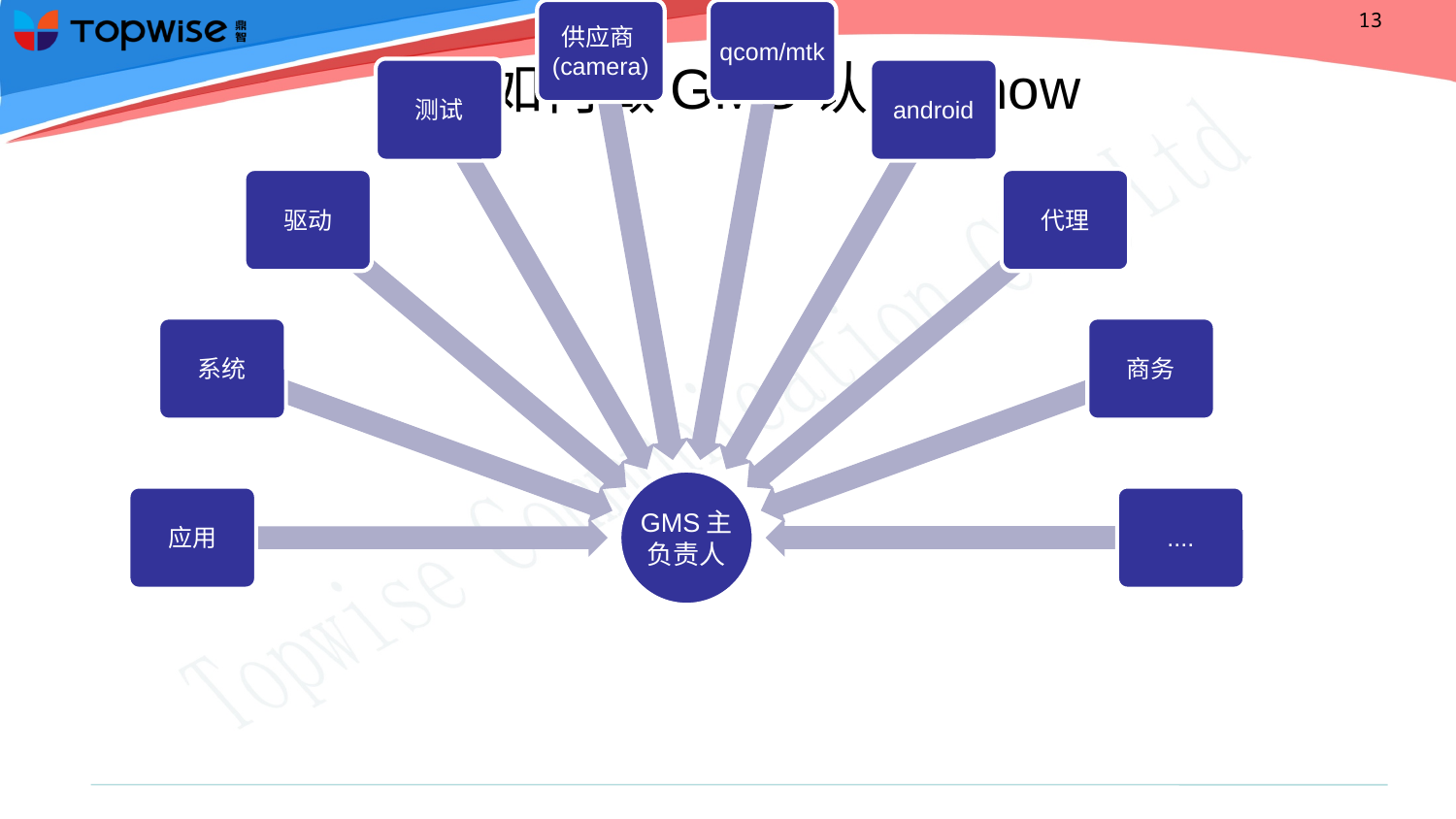

# 四：如何做GMS认证--how
GMS主负责人
应用
系统
驱动
测试
供应商(camera)
qcom/mtk
android
代理
商务
....